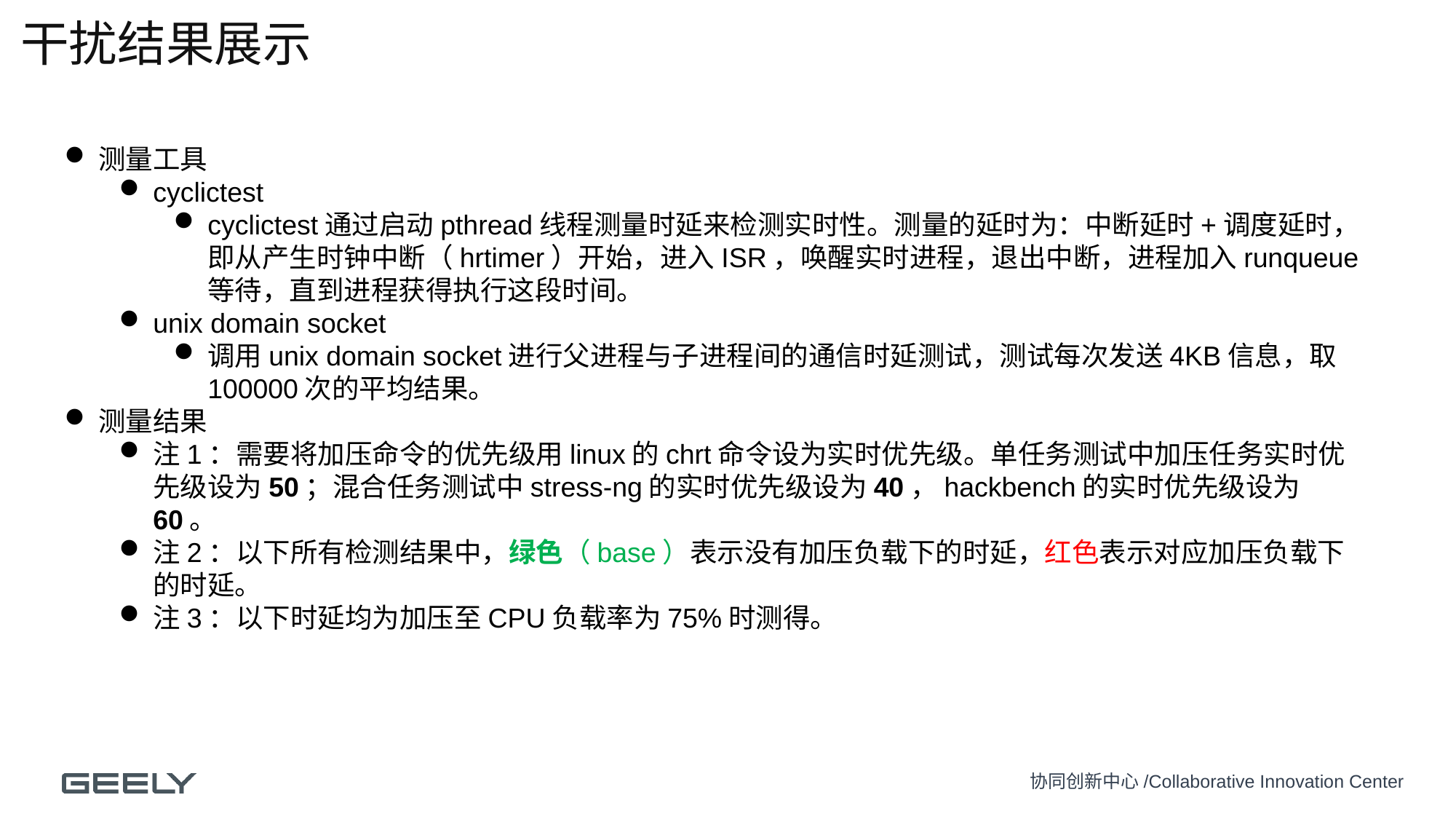

干扰结果展示
测量工具
cyclictest
cyclictest通过启动pthread线程测量时延来检测实时性。测量的延时为：中断延时+调度延时，即从产生时钟中断（hrtimer）开始，进入ISR，唤醒实时进程，退出中断，进程加入runqueue等待，直到进程获得执行这段时间。
unix domain socket
调用unix domain socket进行父进程与子进程间的通信时延测试，测试每次发送4KB信息，取100000次的平均结果。
测量结果
注1：需要将加压命令的优先级用linux的chrt命令设为实时优先级。单任务测试中加压任务实时优先级设为50；混合任务测试中stress-ng的实时优先级设为40，hackbench的实时优先级设为60。
注2：以下所有检测结果中，绿色（base）表示没有加压负载下的时延，红色表示对应加压负载下的时延。
注3：以下时延均为加压至CPU负载率为75%时测得。